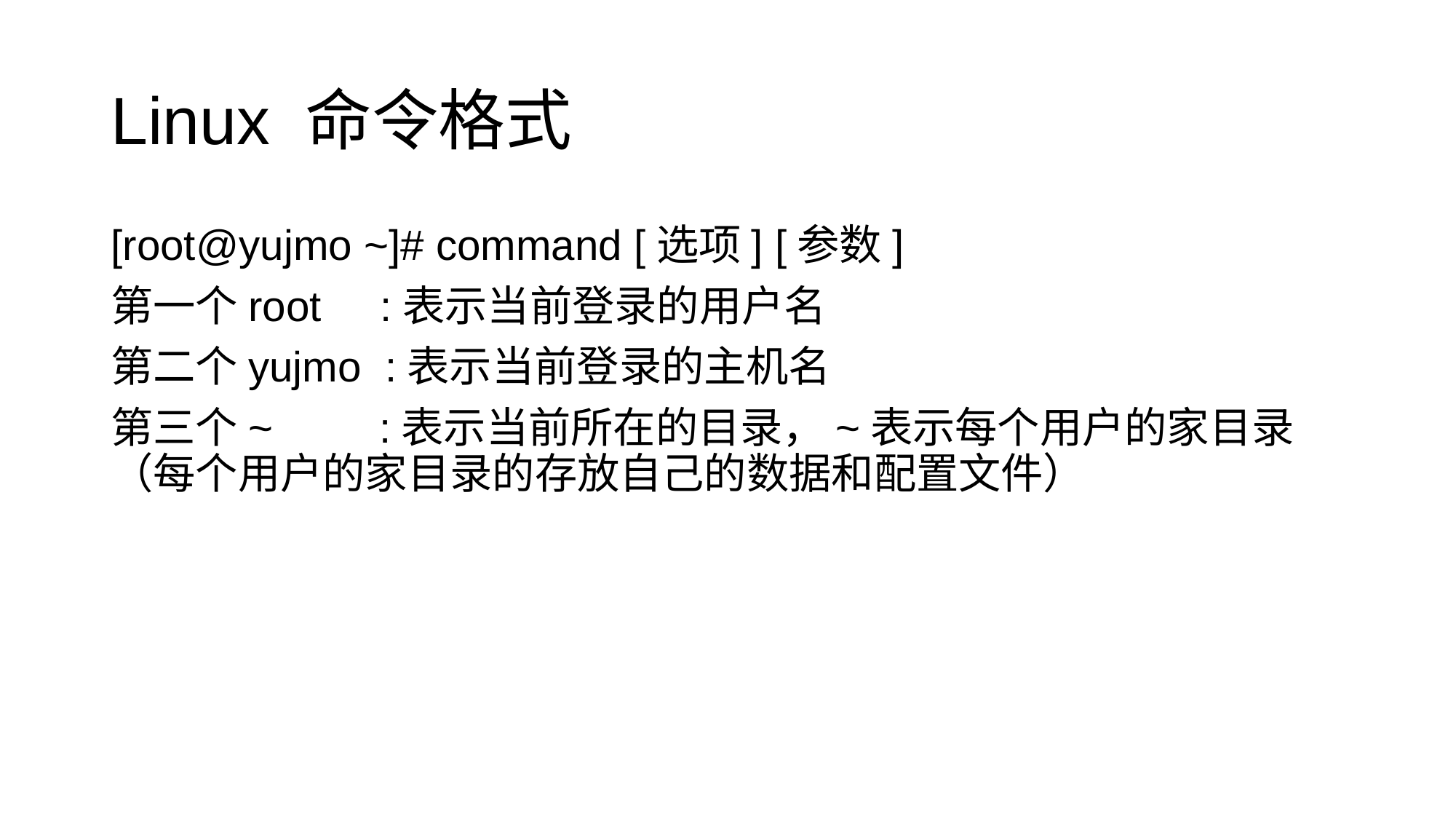

# Linux 命令格式
[root@yujmo ~]# command [选项] [参数]
第一个root     :表示当前登录的用户名
第二个yujmo  :表示当前登录的主机名
第三个~         :表示当前所在的目录，~表示每个用户的家目录（每个用户的家目录的存放自己的数据和配置文件）